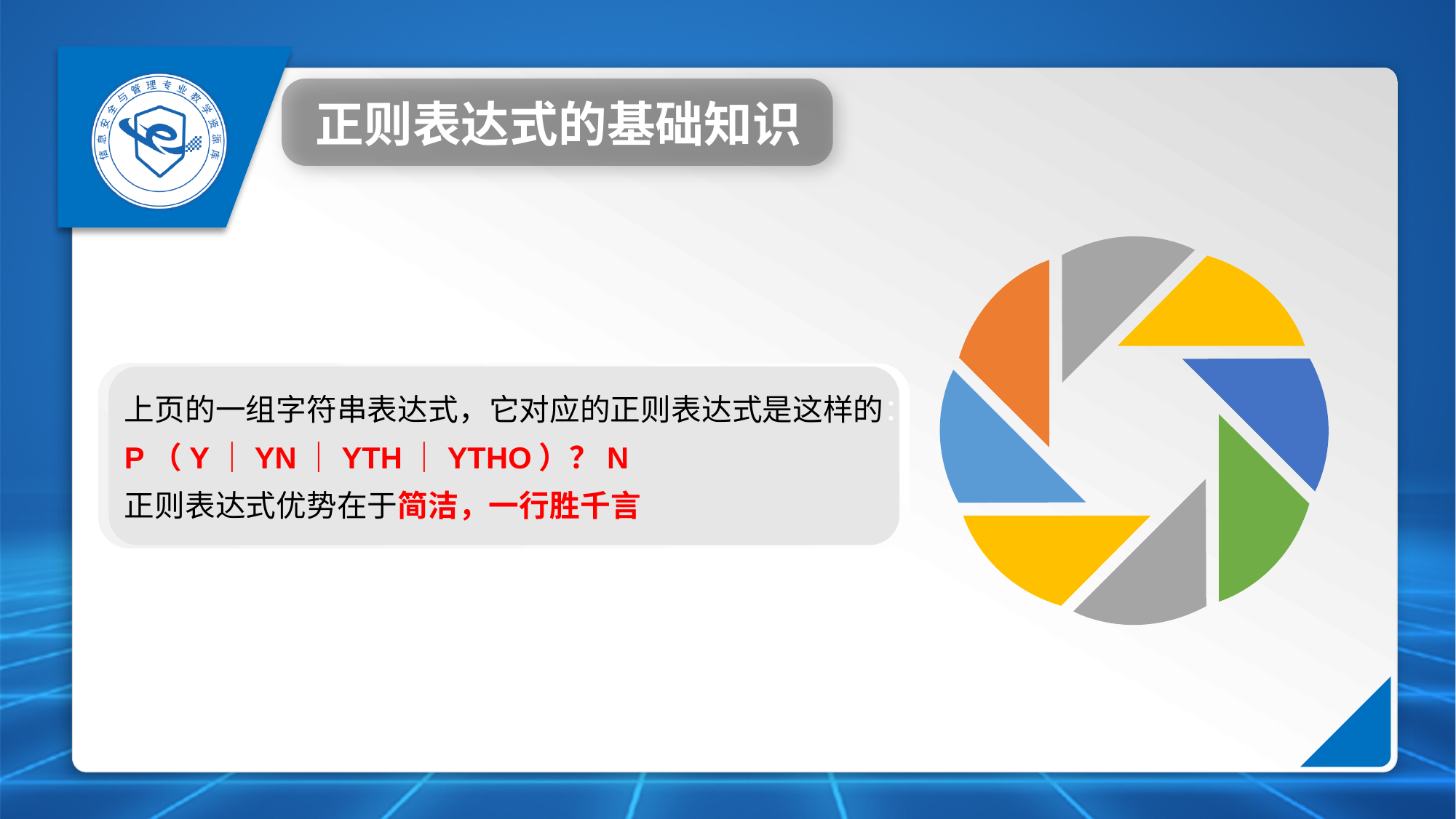

正则表达式的基础知识

上页的一组字符串表达式，它对应的正则表达式是这样的：
P（Y｜YN｜YTH｜YTHO）？N
正则表达式优势在于简洁，一行胜千言